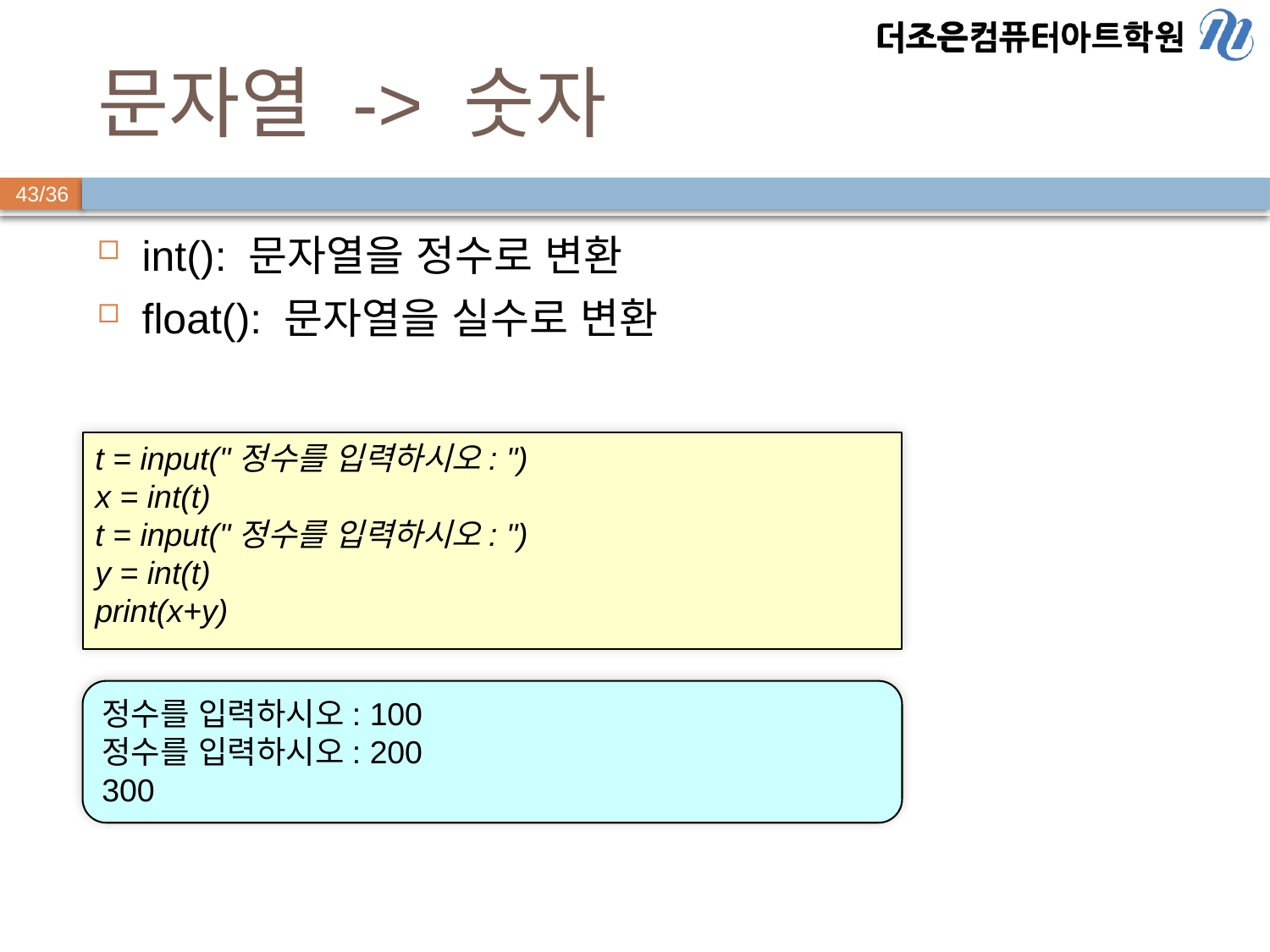

# 문자열 -> 숫자
int(): 문자열을 정수로 변환
float(): 문자열을 실수로 변환
t = input("정수를 입력하시오: ")
x = int(t)
t = input("정수를 입력하시오: ")
y = int(t)
print(x+y)
정수를 입력하시오: 100
정수를 입력하시오: 200
300